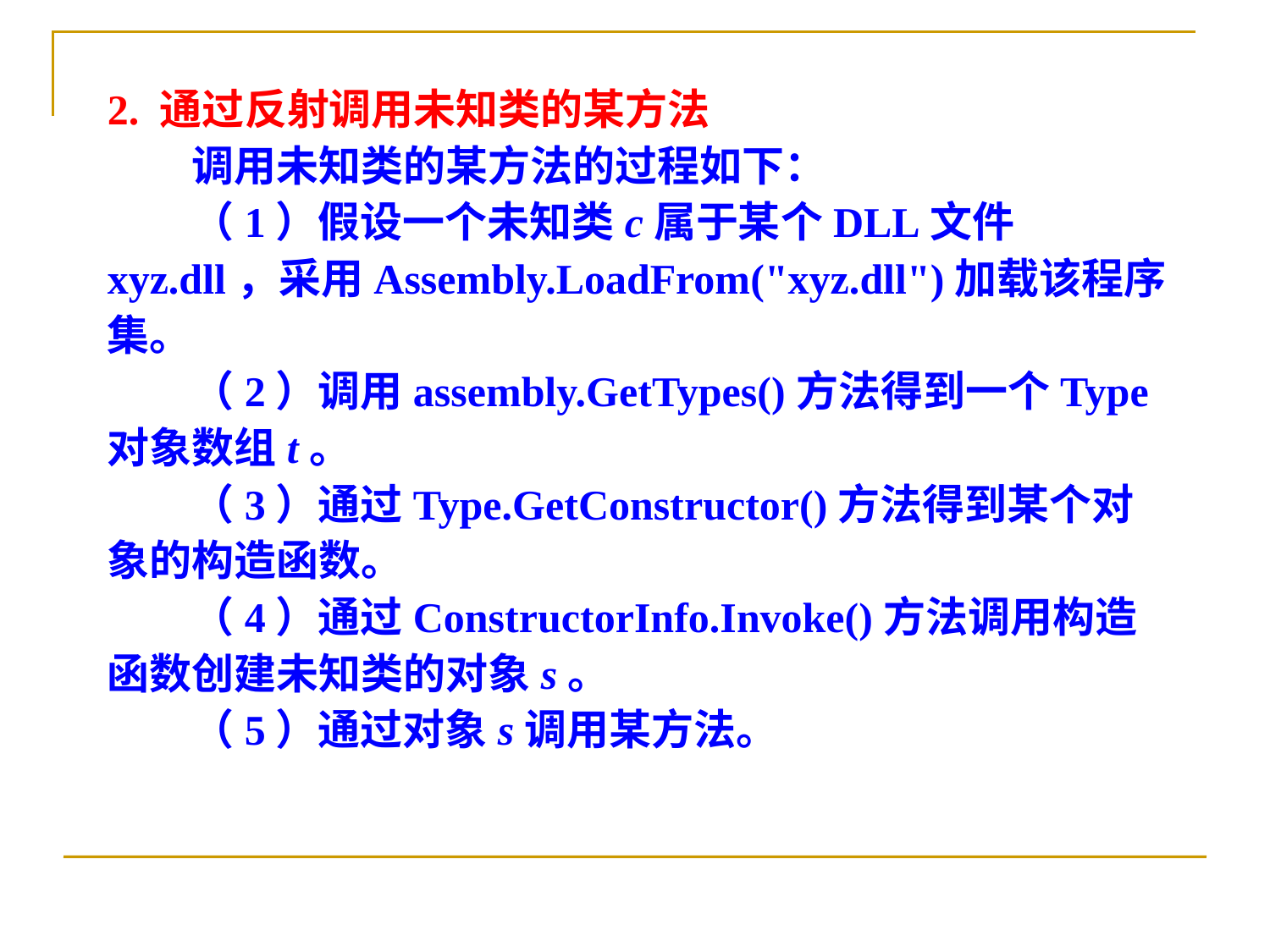

2. 通过反射调用未知类的某方法
　　调用未知类的某方法的过程如下：
　　（1）假设一个未知类c属于某个DLL文件xyz.dll，采用Assembly.LoadFrom("xyz.dll")加载该程序集。
　　（2）调用assembly.GetTypes()方法得到一个Type对象数组t。
　　（3）通过Type.GetConstructor()方法得到某个对象的构造函数。
　　（4）通过ConstructorInfo.Invoke()方法调用构造函数创建未知类的对象s。
　　（5）通过对象s调用某方法。